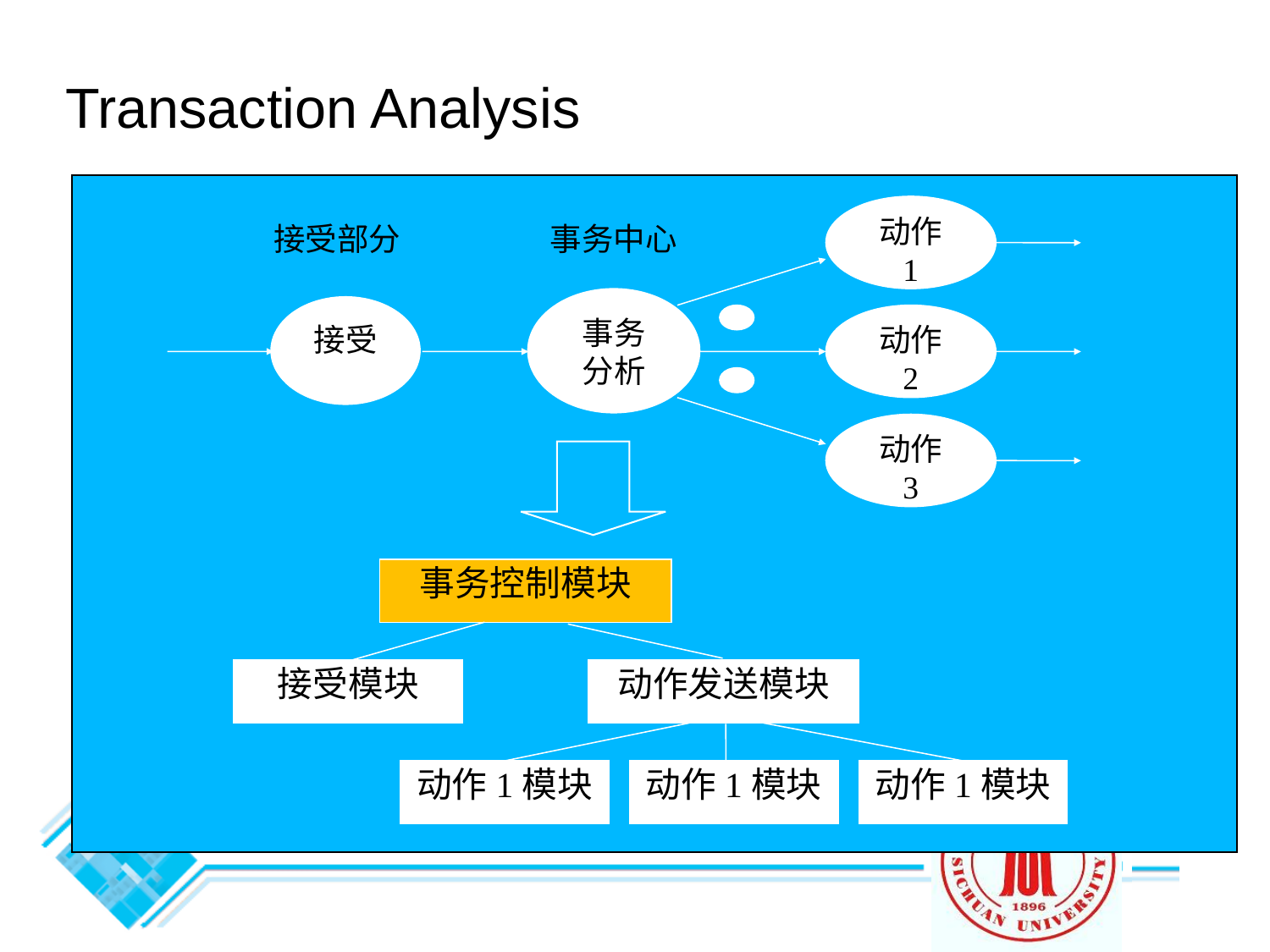

Transaction Analysis

动作
1
接受部分
事务中心

事务
分析
接受

动作
2

动作
3

事务控制模块

接受模块
动作发送模块

动作1模块
动作1模块
动作1模块